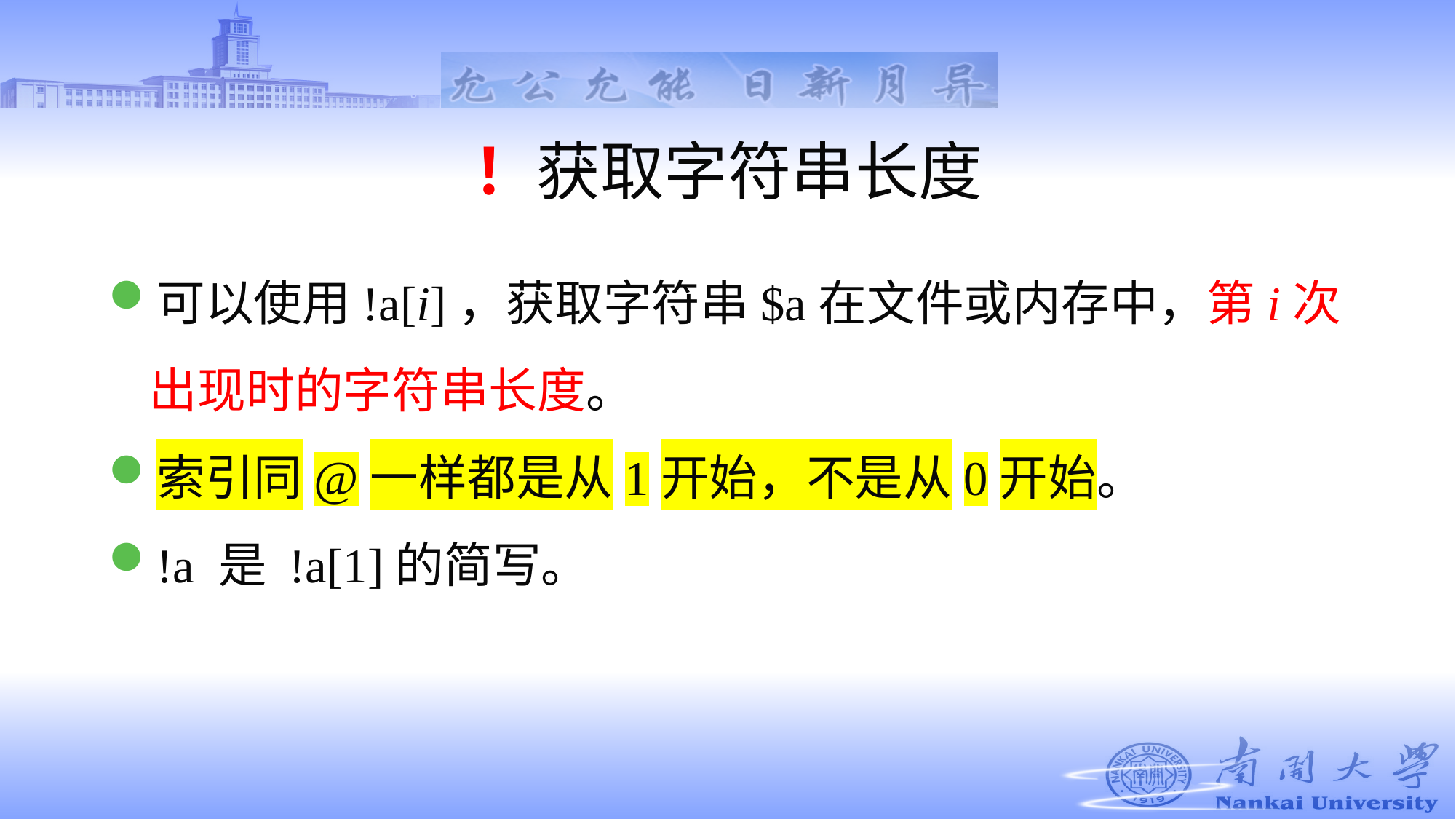

# ！获取字符串长度
可以使用!a[i]，获取字符串$a在文件或内存中，第i次出现时的字符串长度。
索引同@一样都是从1开始，不是从0开始。
!a 是 !a[1]的简写。